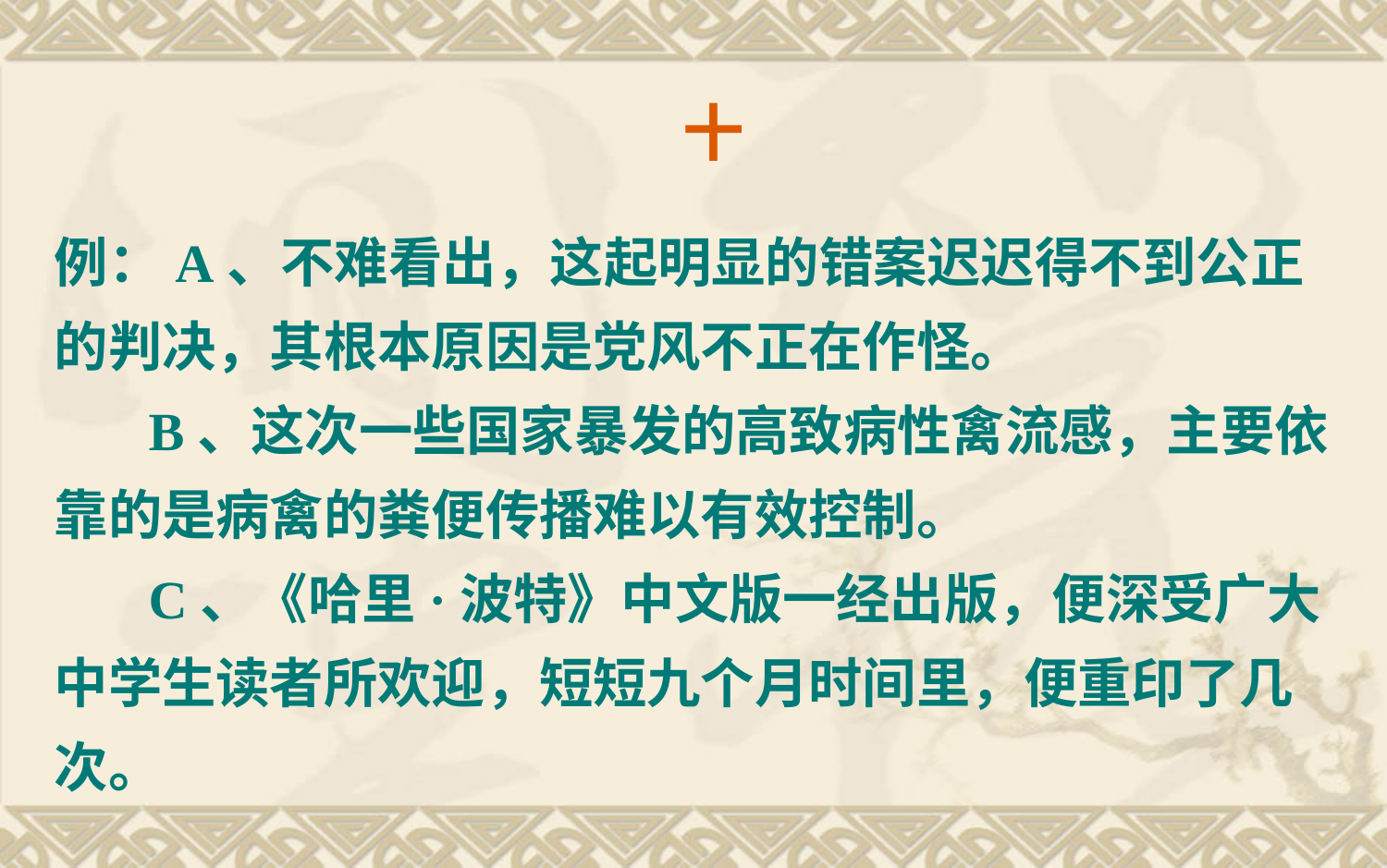

十

例：A、不难看出，这起明显的错案迟迟得不到公正的判决，其根本原因是党风不正在作怪。
    B、这次一些国家暴发的高致病性禽流感，主要依靠的是病禽的粪便传播难以有效控制。
    C、《哈里·波特》中文版一经出版，便深受广大中学生读者所欢迎，短短九个月时间里，便重印了几次。